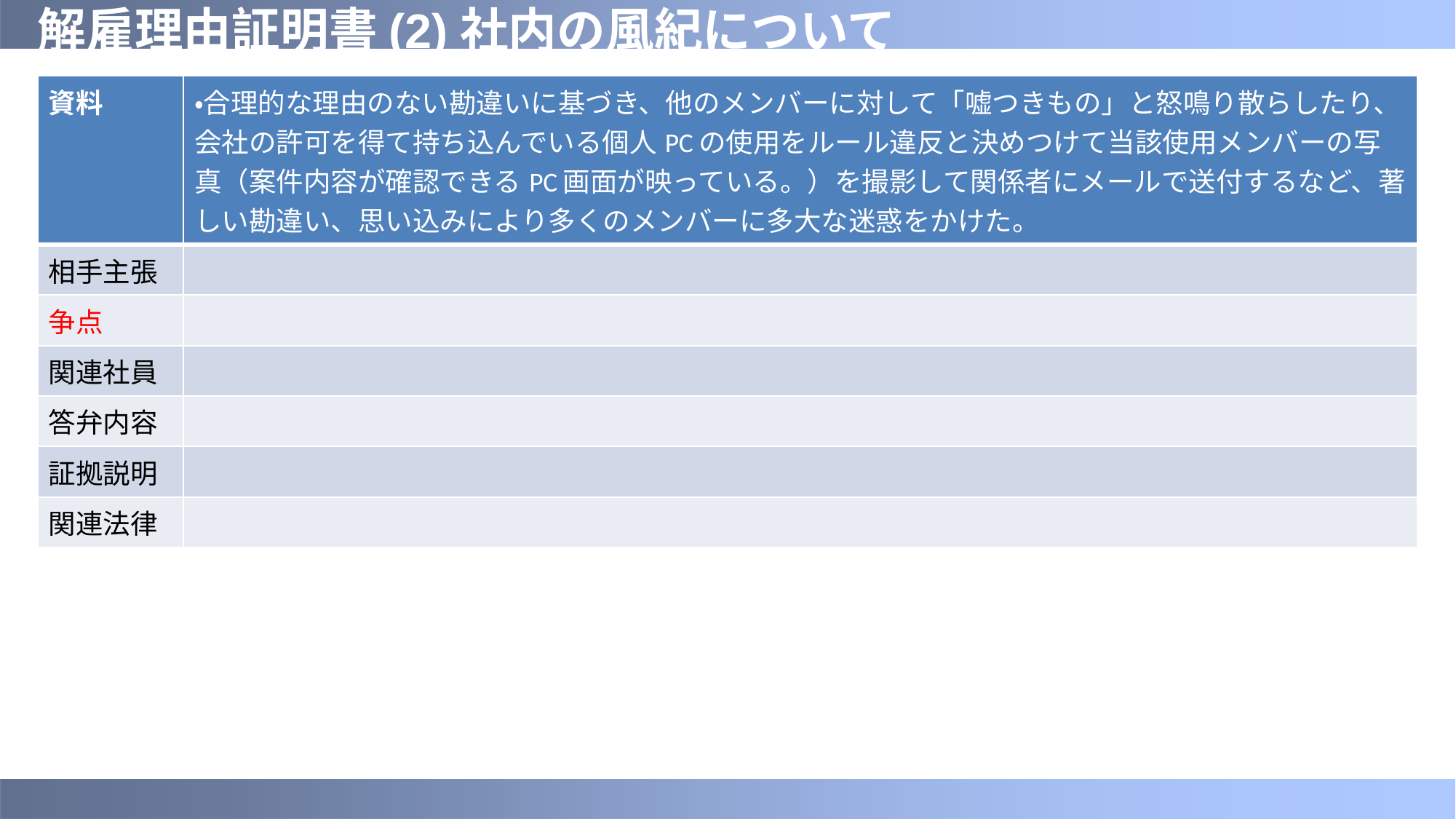

# 解雇理由証明書(2)社内の風紀について
| 資料 | ・合理的な理由のない勘違いに基づき、他のメンバーに対して「嘘つきもの」と怒鳴り散らしたり、会社の許可を得て持ち込んでいる個人PCの使用をルール違反と決めつけて当該使用メンバーの写真（案件内容が確認できるPC画面が映っている。）を撮影して関係者にメールで送付するなど、著しい勘違い、思い込みにより多くのメンバーに多大な迷惑をかけた。 |
| --- | --- |
| 相手主張 |  |
| 争点 |  |
| 関連社員 |  |
| 答弁内容 |  |
| 証拠説明 |  |
| 関連法律 |  |